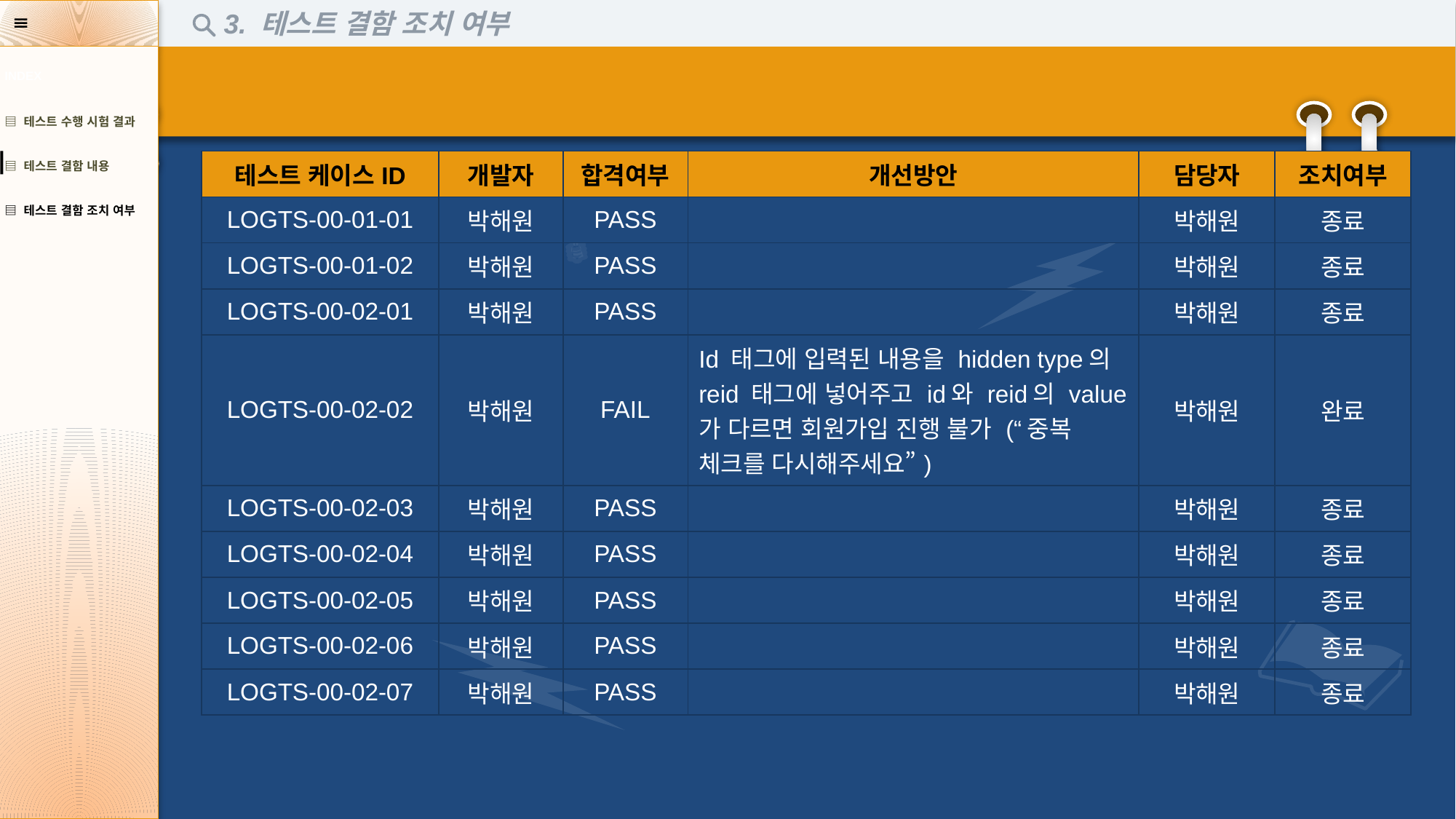

3. 테스트 결함 조치 여부

| INDEX |
| --- |
| ▤ 테스트 수행 시험 결과 |
| ▤ 테스트 결함 내용 |
| ▤ 테스트 결함 조치 여부 |

| 테스트 케이스ID | 개발자 | 합격여부 | 개선방안 | 담당자 | 조치여부 |
| --- | --- | --- | --- | --- | --- |
| LOGTS-00-01-01 | 박해원 | PASS |  | 박해원 | 종료 |
| LOGTS-00-01-02 | 박해원 | PASS |  | 박해원 | 종료 |
| LOGTS-00-02-01 | 박해원 | PASS |  | 박해원 | 종료 |
| LOGTS-00-02-02 | 박해원 | FAIL | Id 태그에 입력된 내용을 hidden type의 reid 태그에 넣어주고 id와 reid의 value가 다르면 회원가입 진행 불가 (“중복 체크를 다시해주세요”) | 박해원 | 완료 |
| LOGTS-00-02-03 | 박해원 | PASS |  | 박해원 | 종료 |
| LOGTS-00-02-04 | 박해원 | PASS |  | 박해원 | 종료 |
| LOGTS-00-02-05 | 박해원 | PASS |  | 박해원 | 종료 |
| LOGTS-00-02-06 | 박해원 | PASS |  | 박해원 | 종료 |
| LOGTS-00-02-07 | 박해원 | PASS |  | 박해원 | 종료 |